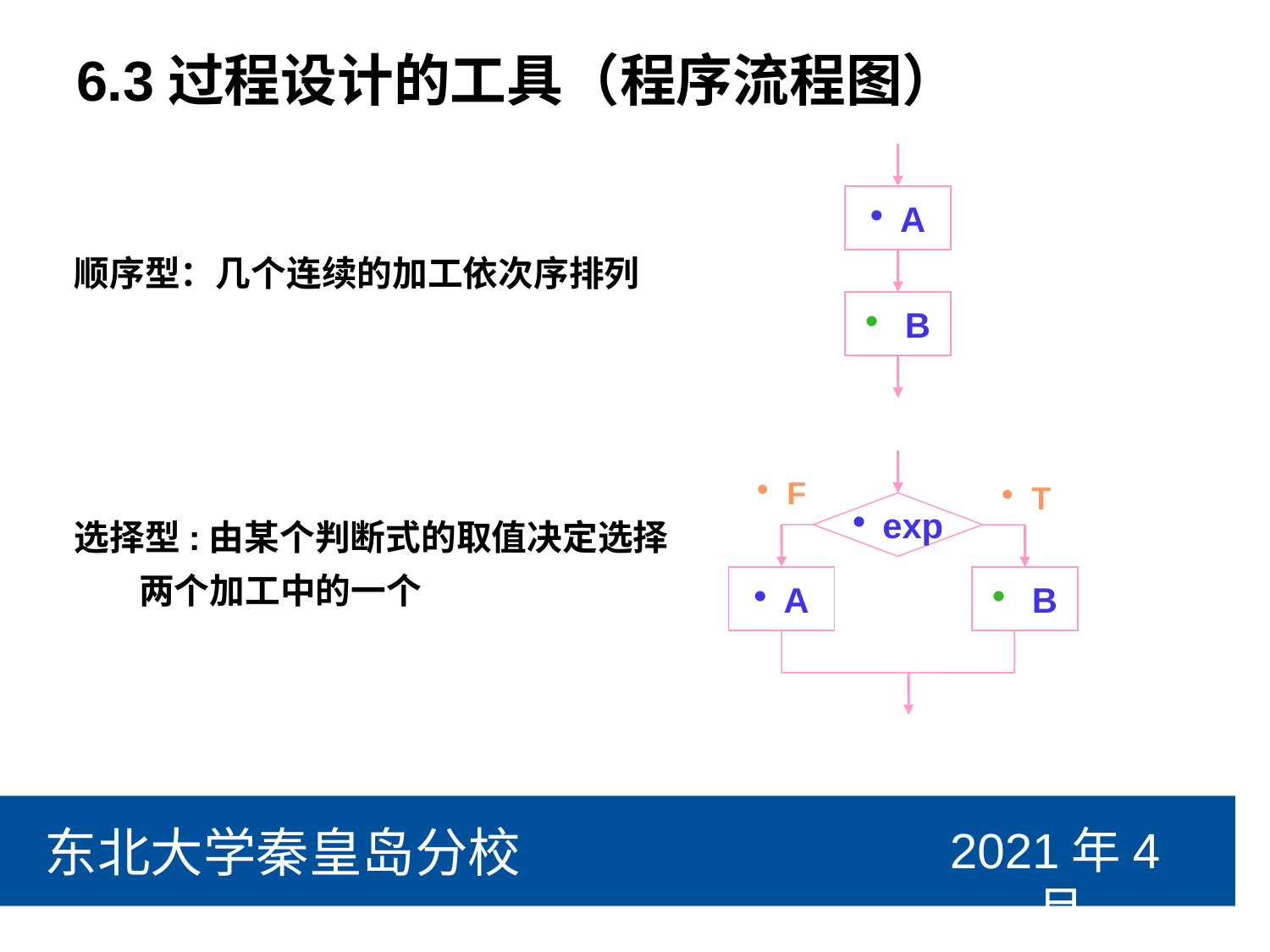

# 6.3过程设计的工具（程序流程图）

顺序型：几个连续的加工依次序排列

选择型:由某个判断式的取值决定选择
       两个加工中的一个

A

 B

F

T

exp
A
 B